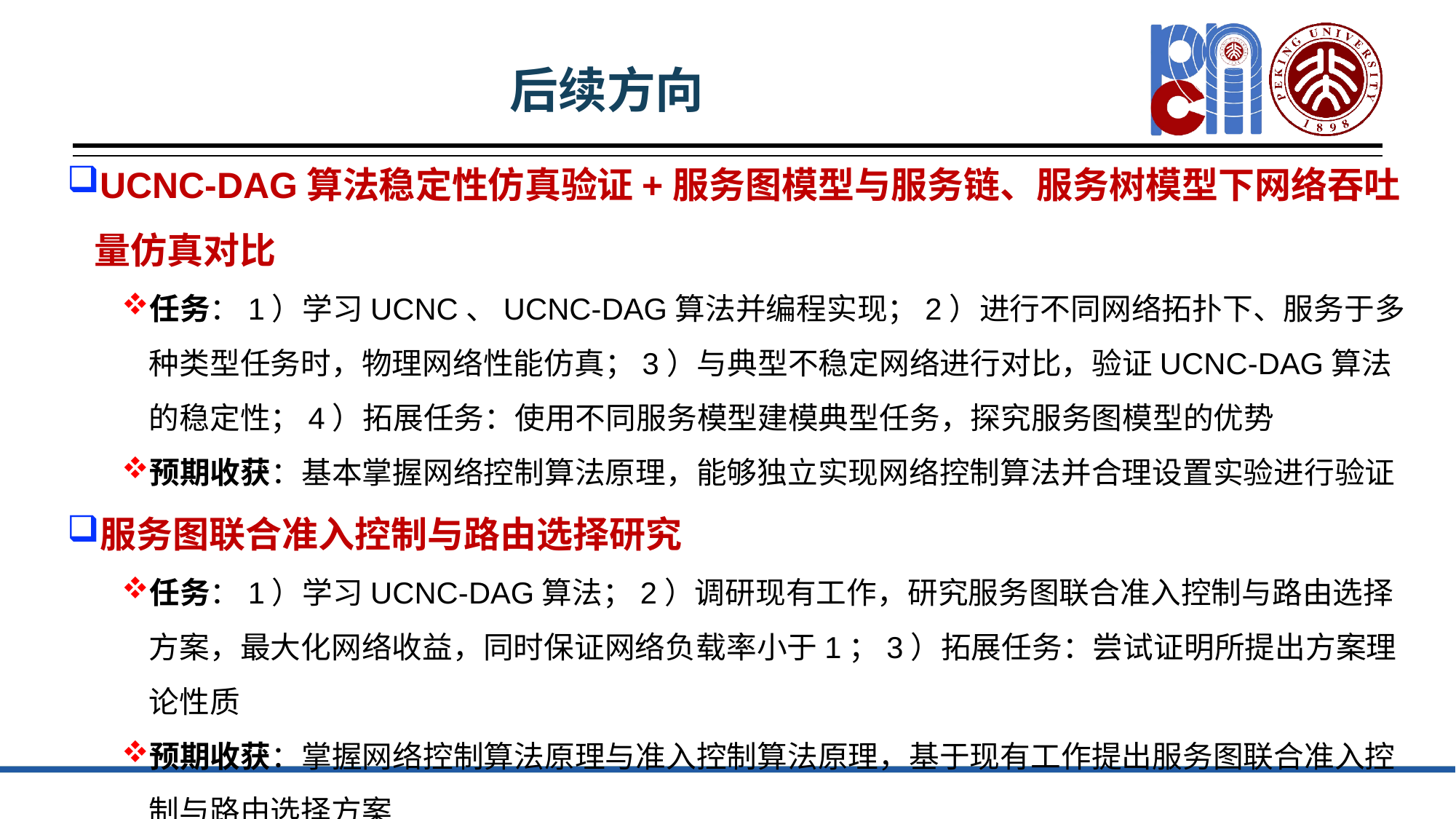

后续方向
UCNC-DAG算法稳定性仿真验证+服务图模型与服务链、服务树模型下网络吞吐量仿真对比
任务：1）学习UCNC、UCNC-DAG算法并编程实现；2）进行不同网络拓扑下、服务于多种类型任务时，物理网络性能仿真；3）与典型不稳定网络进行对比，验证UCNC-DAG算法的稳定性；4）拓展任务：使用不同服务模型建模典型任务，探究服务图模型的优势
预期收获：基本掌握网络控制算法原理，能够独立实现网络控制算法并合理设置实验进行验证
服务图联合准入控制与路由选择研究
任务：1）学习UCNC-DAG算法；2）调研现有工作，研究服务图联合准入控制与路由选择方案，最大化网络收益，同时保证网络负载率小于1；3）拓展任务：尝试证明所提出方案理论性质
预期收获：掌握网络控制算法原理与准入控制算法原理，基于现有工作提出服务图联合准入控制与路由选择方案